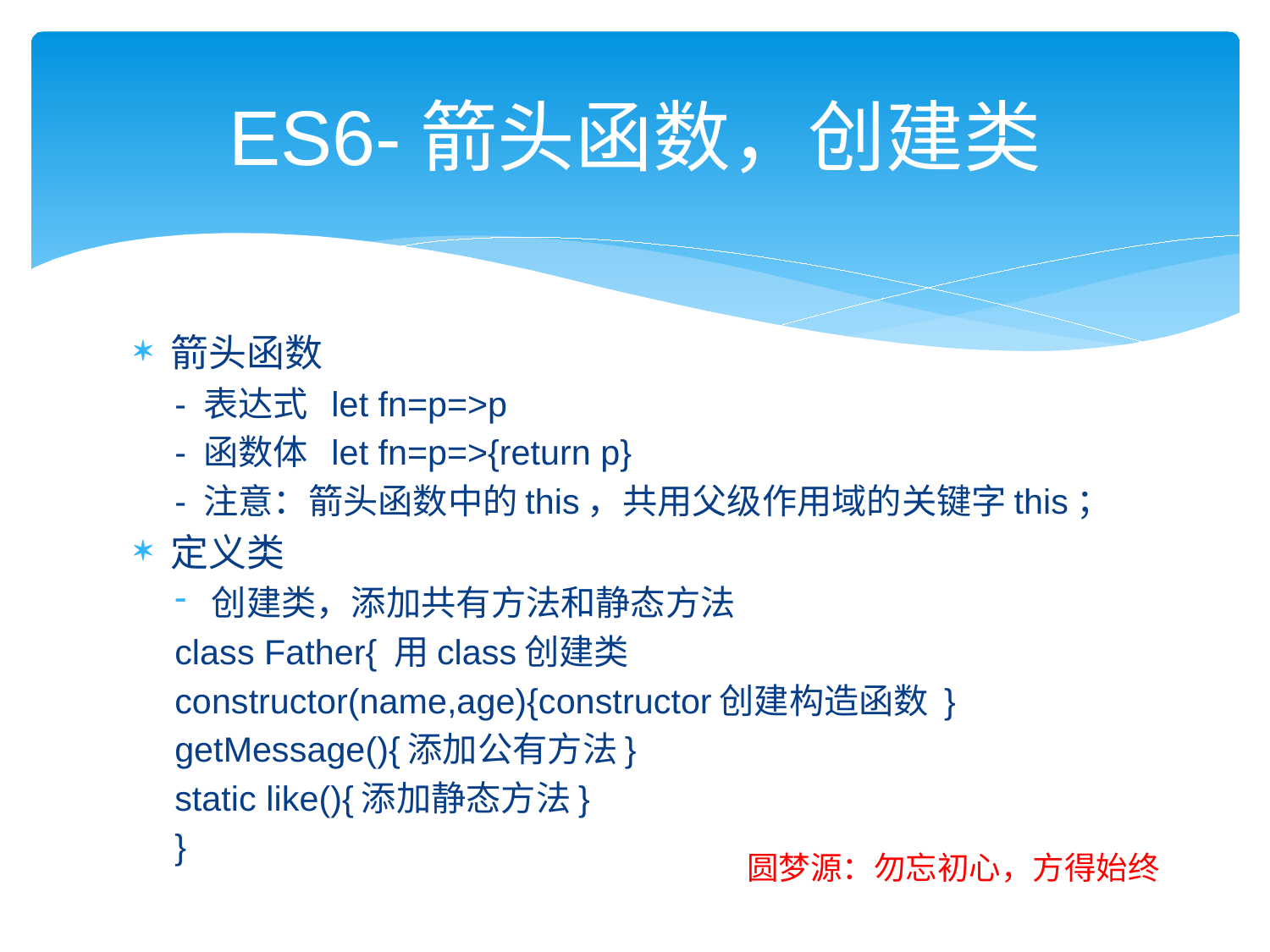

# ES6-箭头函数，创建类
箭头函数
- 表达式  let fn=p=>p
- 函数体  let fn=p=>{return p}
- 注意：箭头函数中的this，共用父级作用域的关键字this；
定义类
创建类，添加共有方法和静态方法
class Father{ 用class创建类
		constructor(name,age){constructor创建构造函数 }
		getMessage(){添加公有方法}
		static like(){添加静态方法}
}